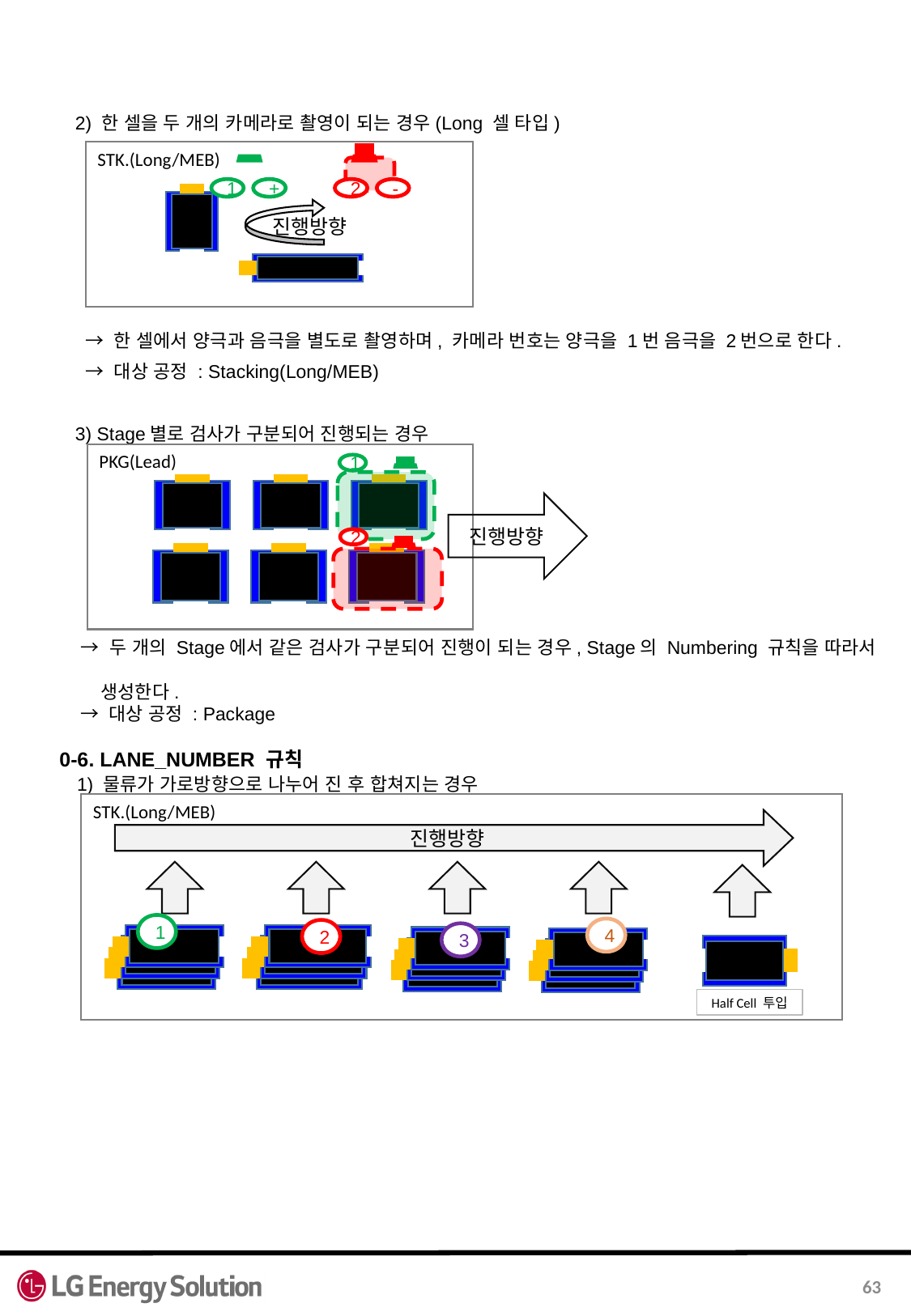

2) 한 셀을 두 개의 카메라로 촬영이 되는 경우(Long 셀 타입)

      → 한 셀에서 양극과 음극을 별도로 촬영하며, 카메라 번호는 양극을 1번 음극을 2번으로 한다.
      → 대상 공정 : Stacking(Long/MEB)

    3) Stage별로 검사가 구분되어 진행되는 경우

     → 두 개의 Stage에서 같은 검사가 구분되어 진행이 되는 경우, Stage의 Numbering 규칙을 따라서
        생성한다.
     → 대상 공정 : Package

 0-6. LANE_NUMBER 규칙
    1) 물류가 가로방향으로 나누어 진 후 합쳐지는 경우

STK.(Long/MEB)

1
+
2
-

진행방향

PKG(Lead)
1

2

진행방향
STK.(Long/MEB)
진행방향

Half Cell 투입
1
4
2
3
63